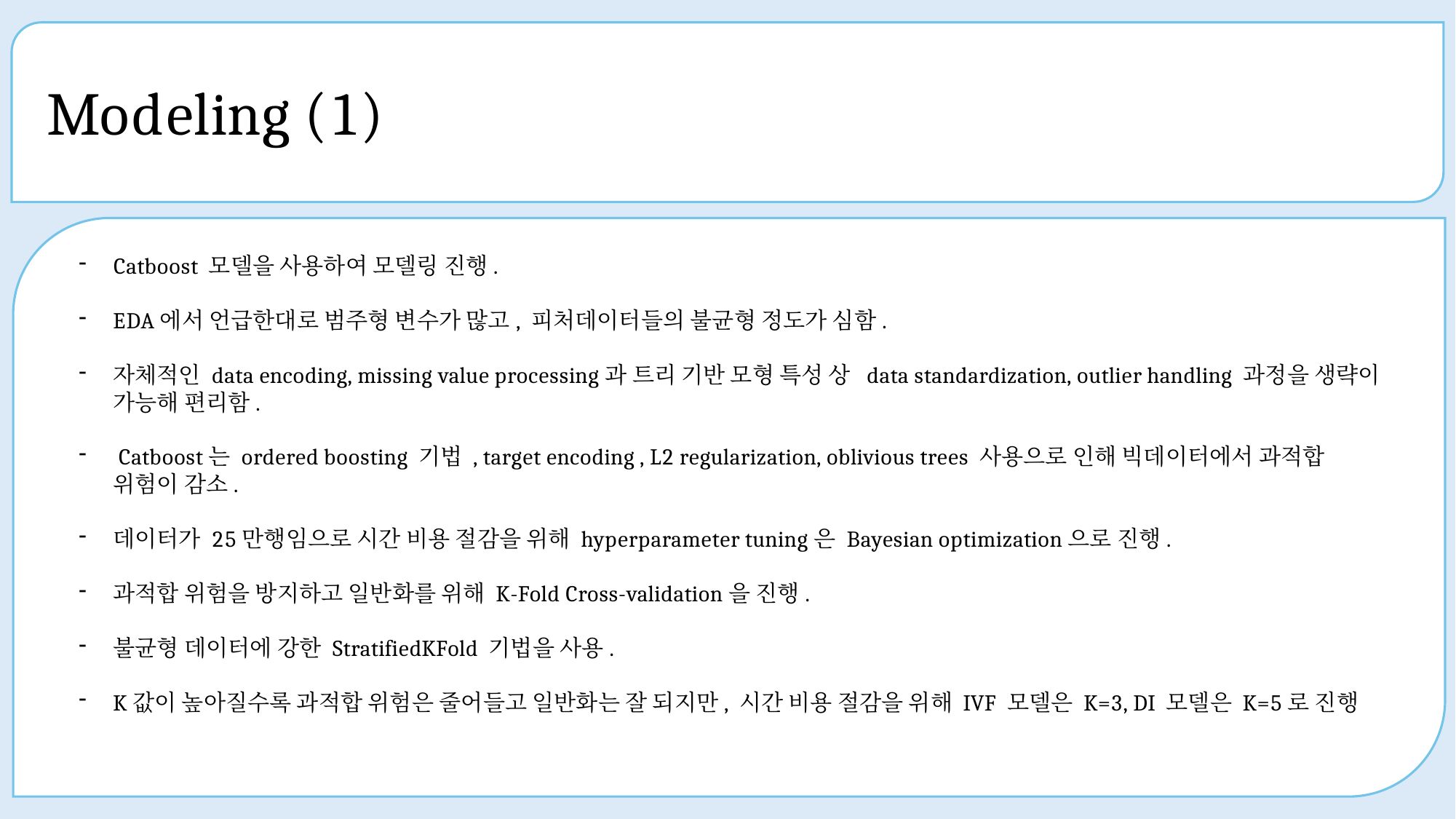

ㅋ
# Modeling (1)

Catboost 모델을 사용하여 모델링 진행.

EDA에서 언급한대로 범주형 변수가 많고, 피처데이터들의 불균형 정도가 심함.

자체적인 data encoding, missing value processing과 트리 기반 모형 특성 상  data standardization, outlier handling 과정을 생략이 가능해 편리함.

 Catboost는 ordered boosting 기법 , target encoding , L2 regularization, oblivious trees 사용으로 인해 빅데이터에서 과적합 위험이 감소.

데이터가 25만행임으로 시간 비용 절감을 위해 hyperparameter tuning은 Bayesian optimization으로 진행.

과적합 위험을 방지하고 일반화를 위해 K-Fold Cross-validation을 진행.

불균형 데이터에 강한 StratifiedKFold 기법을 사용.

K값이 높아질수록 과적합 위험은 줄어들고 일반화는 잘 되지만, 시간 비용 절감을 위해 IVF 모델은 K=3, DI 모델은 K=5로 진행